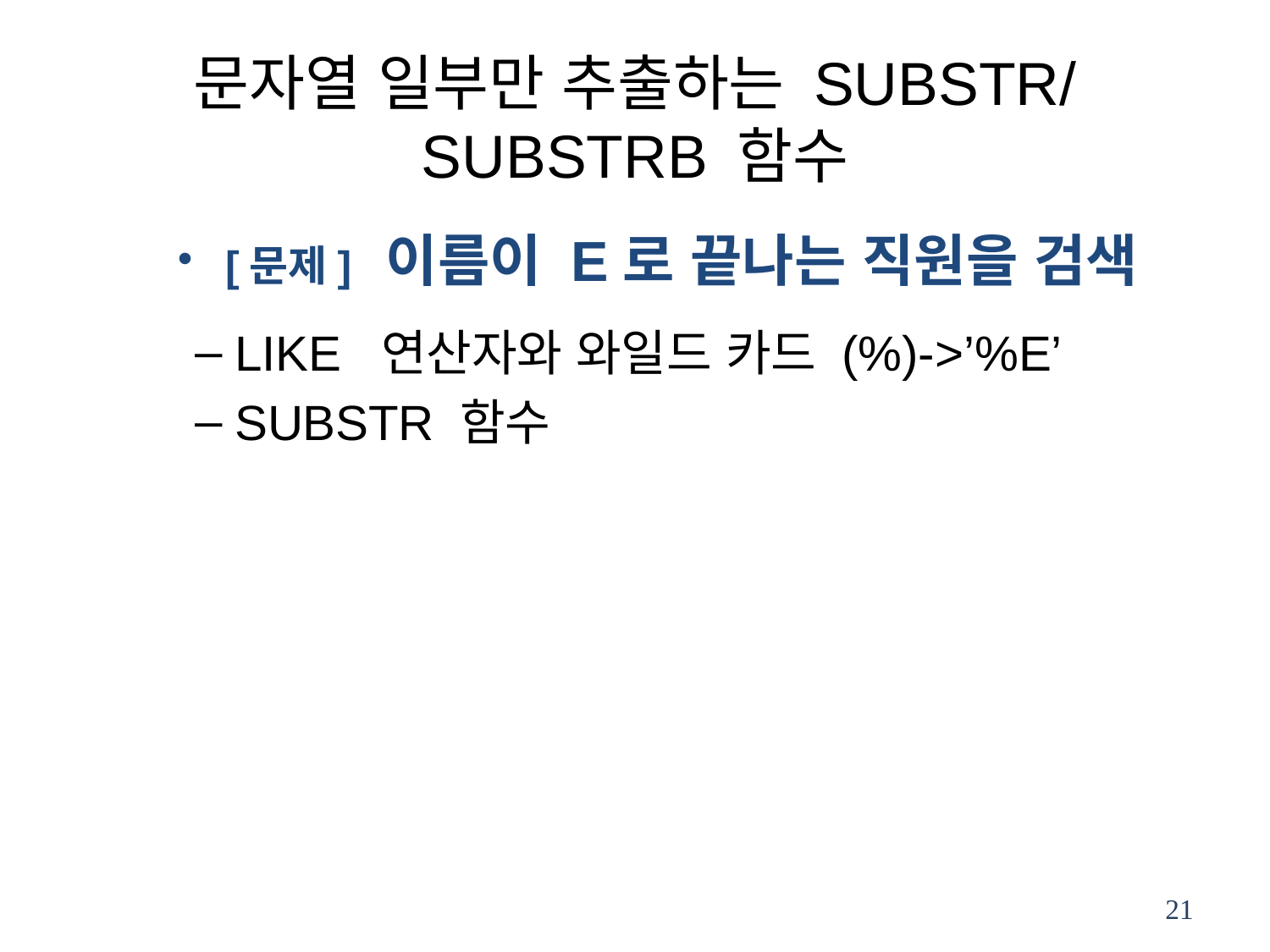

# 문자열 일부만 추출하는 SUBSTR/SUBSTRB 함수

[문제]  이름이 E로 끝나는 직원을 검색

LIKE  연산자와 와일드 카드 (%)->’%E’
SUBSTR 함수

21